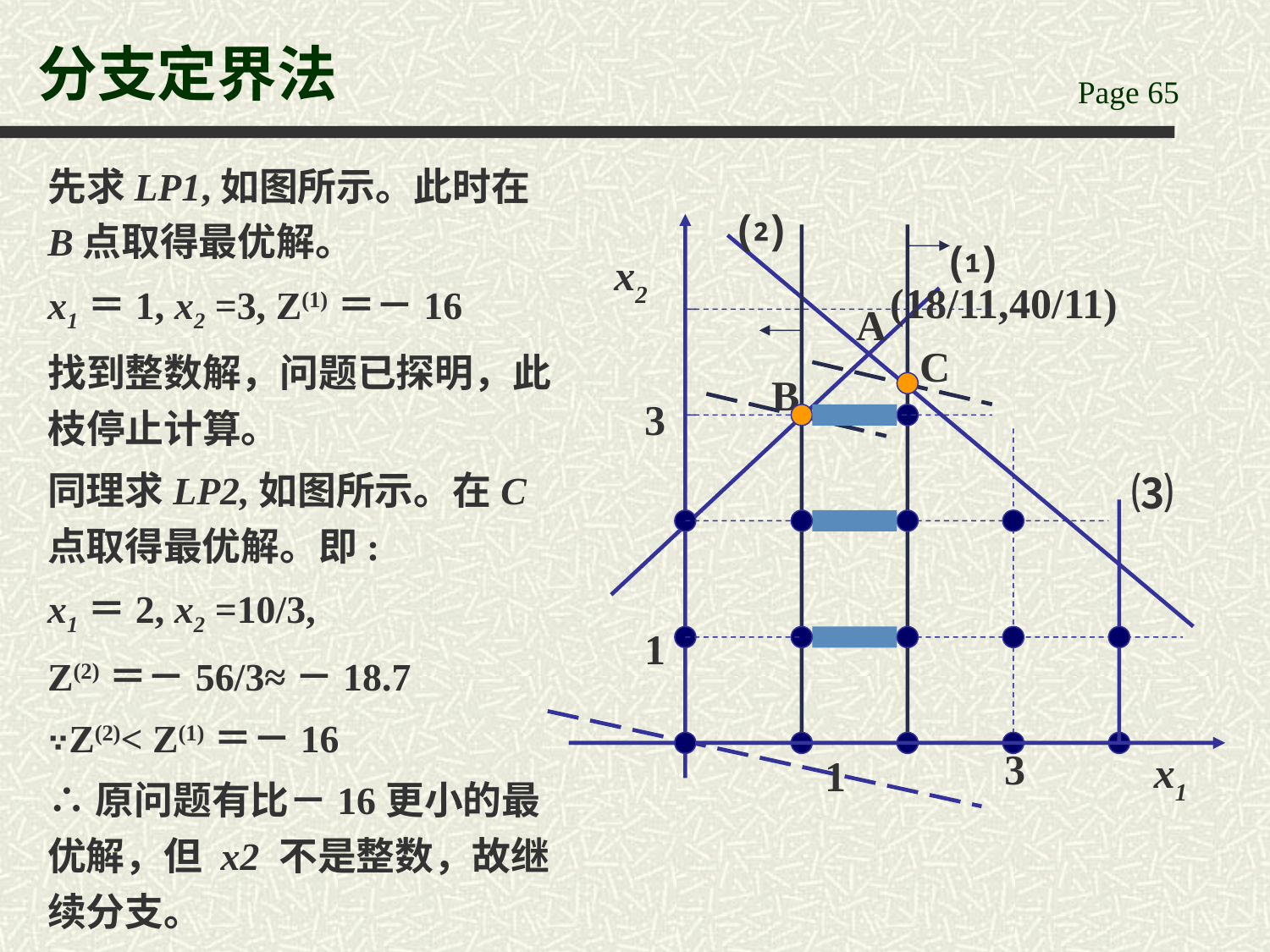

# 分支定界法
先求LP1,如图所示。此时在B点取得最优解。
x1＝1, x2 =3, Z(1)＝－16
找到整数解，问题已探明，此枝停止计算。
⑵

⑴

x2

(18/11,40/11)

A

C
B

3

同理求LP2,如图所示。在C 点取得最优解。即:
x1＝2, x2 =10/3,
Z(2)＝－56/3≈－18.7
∵Z(2)< Z(1)＝－16
∴原问题有比－16更小的最优解，但 x2 不是整数，故继续分支。
⑶

1

3
x1

1